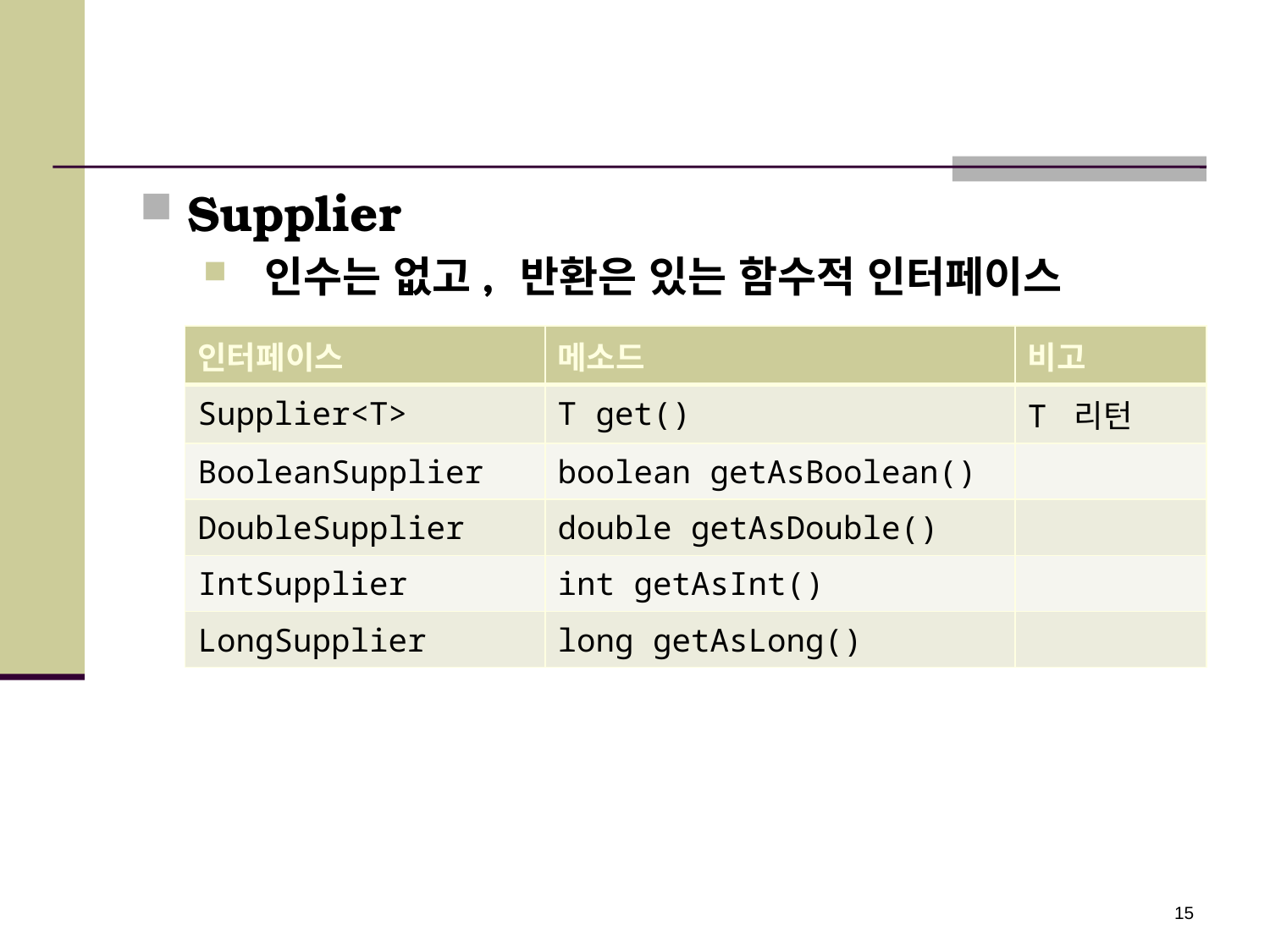

#
Supplier
 인수는 없고, 반환은 있는 함수적 인터페이스

| 인터페이스 | 메소드 | 비고 |
| --- | --- | --- |
| Supplier<T> | T get() | T 리턴 |
| BooleanSupplier | boolean getAsBoolean() |  |
| DoubleSupplier | double getAsDouble() |  |
| IntSupplier | int getAsInt() |  |
| LongSupplier | long getAsLong() |  |
15